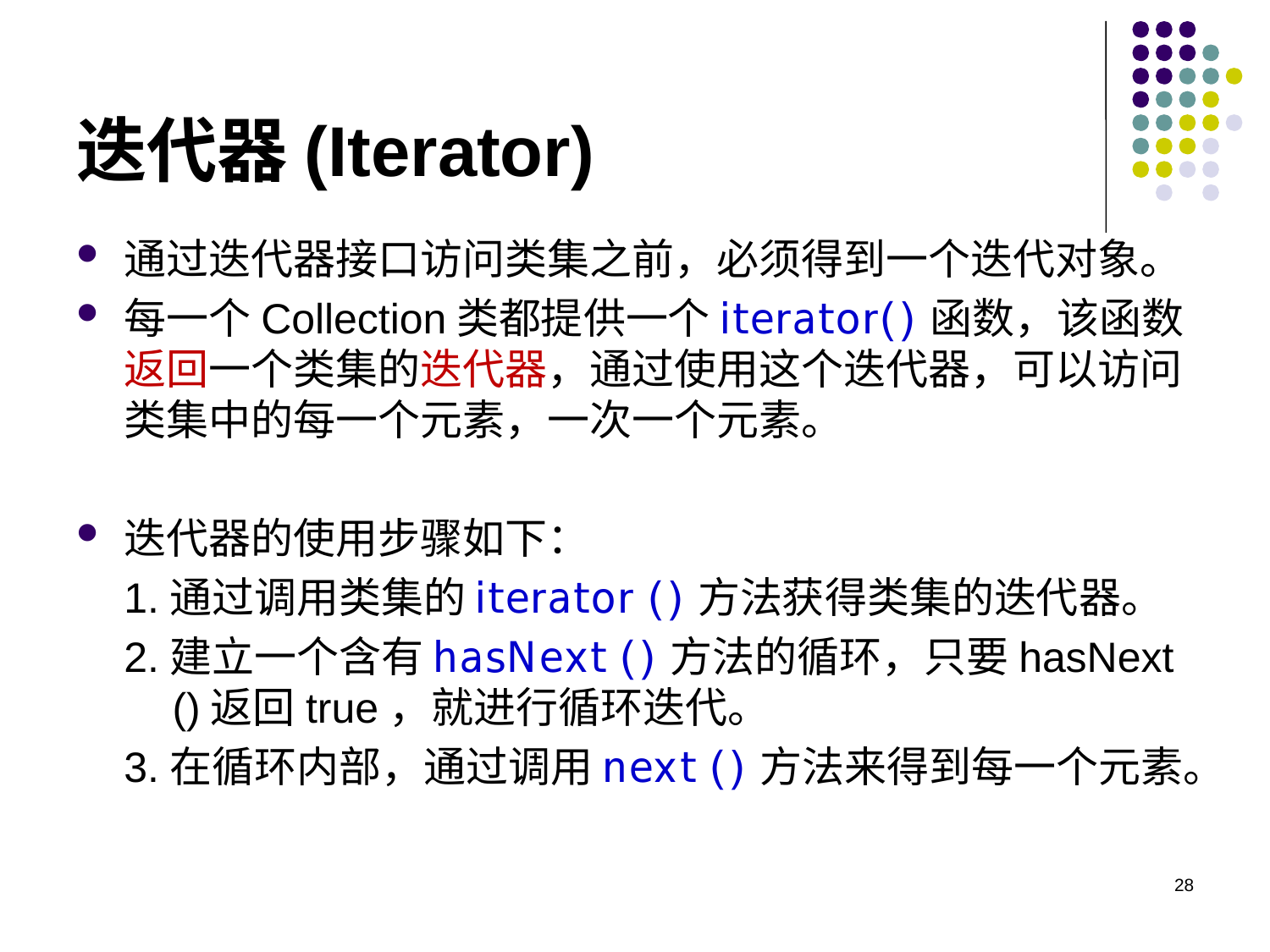

# 迭代器(Iterator)
通过迭代器接口访问类集之前，必须得到一个迭代对象。
每一个Collection类都提供一个iterator()函数，该函数返回一个类集的迭代器，通过使用这个迭代器，可以访问类集中的每一个元素，一次一个元素。

迭代器的使用步骤如下：
1.通过调用类集的iterator ()方法获得类集的迭代器。
2.建立一个含有hasNext ()方法的循环，只要hasNext ()返回true，就进行循环迭代。
3.在循环内部，通过调用next ()方法来得到每一个元素。
28